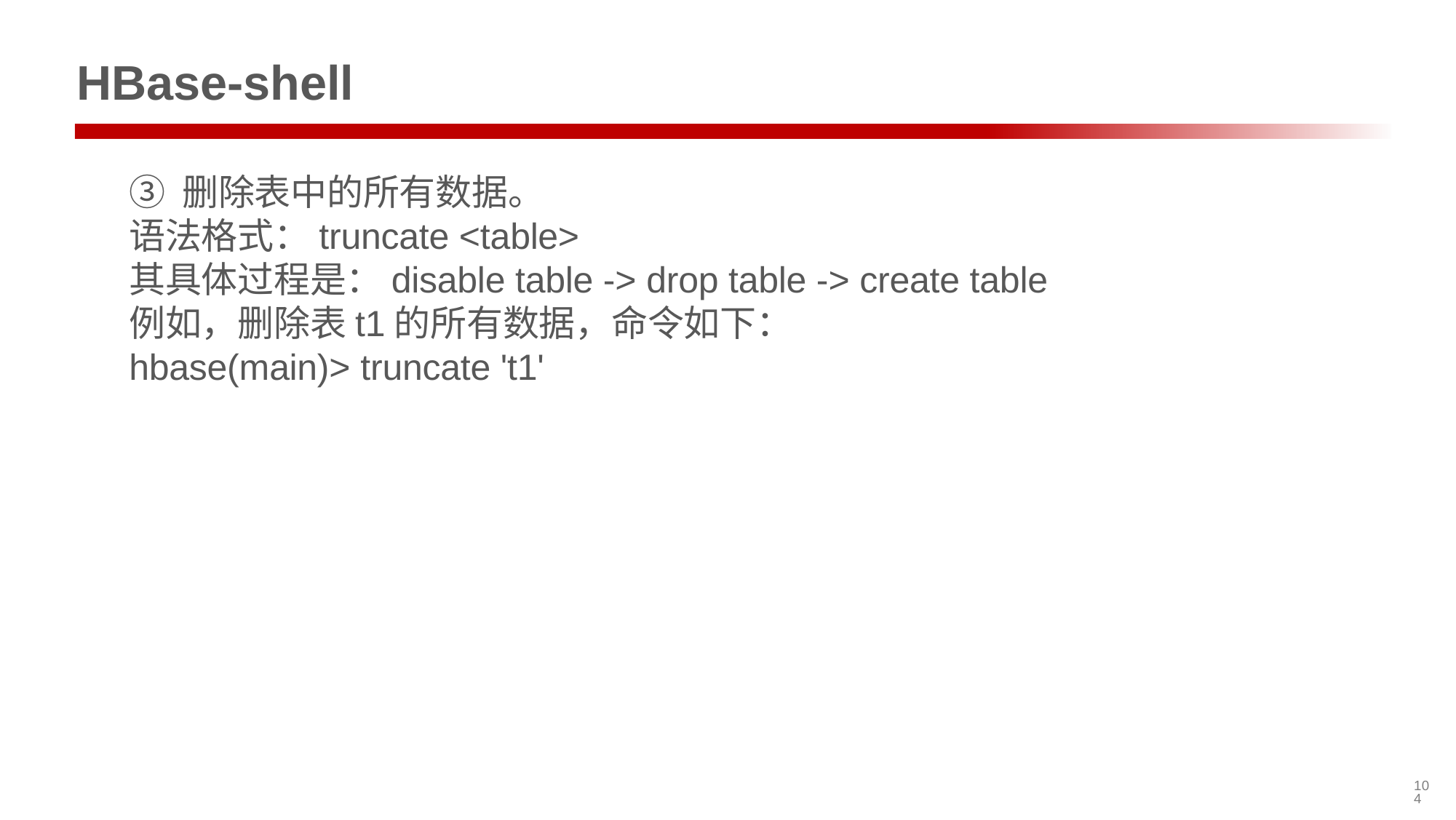

# HBase-shell

③ 删除表中的所有数据。
语法格式：truncate <table>
其具体过程是：disable table -> drop table -> create table
例如，删除表t1的所有数据，命令如下：
hbase(main)> truncate 't1'
104